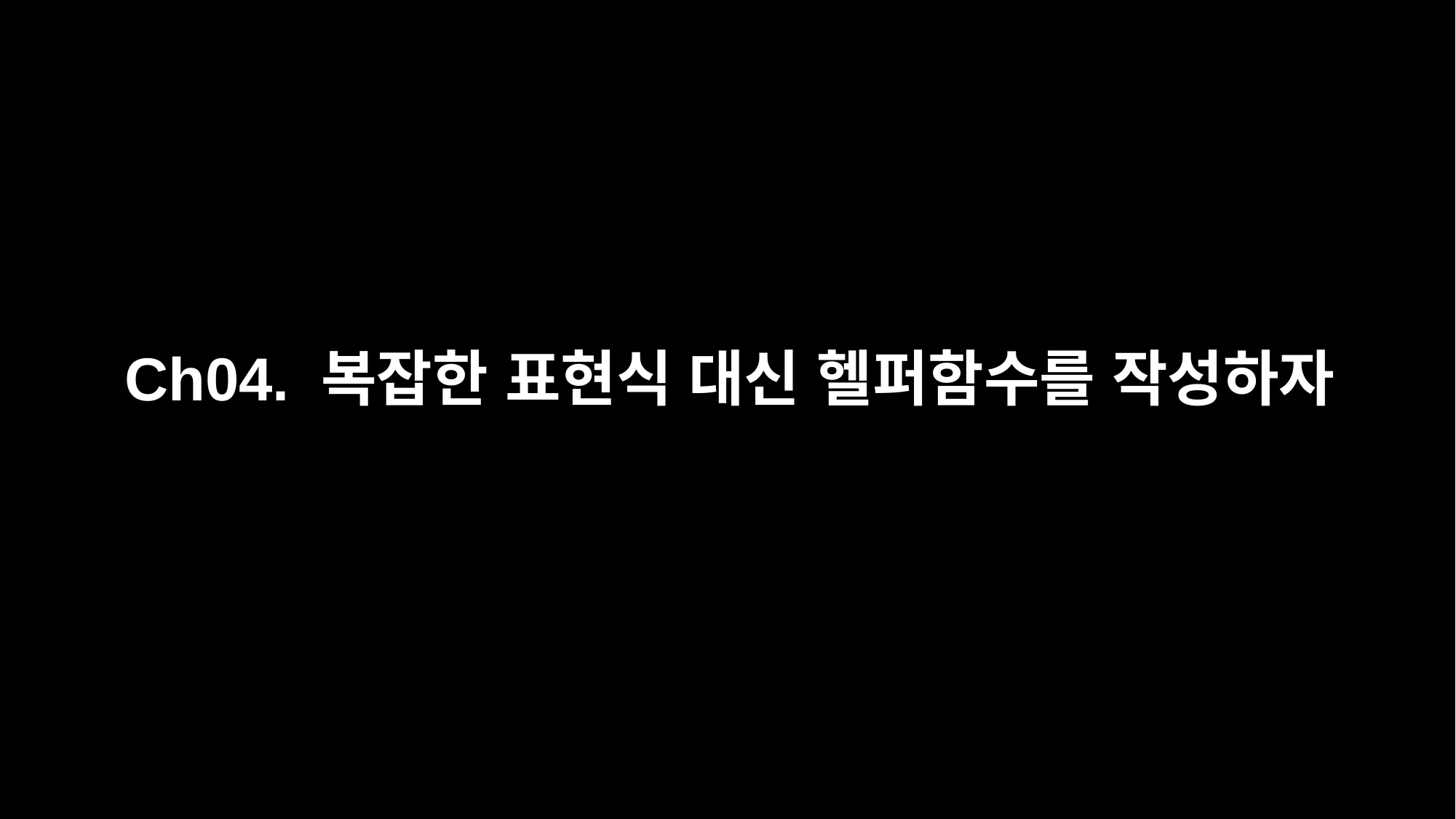

# Ch04. 복잡한 표현식 대신 헬퍼함수를 작성하자